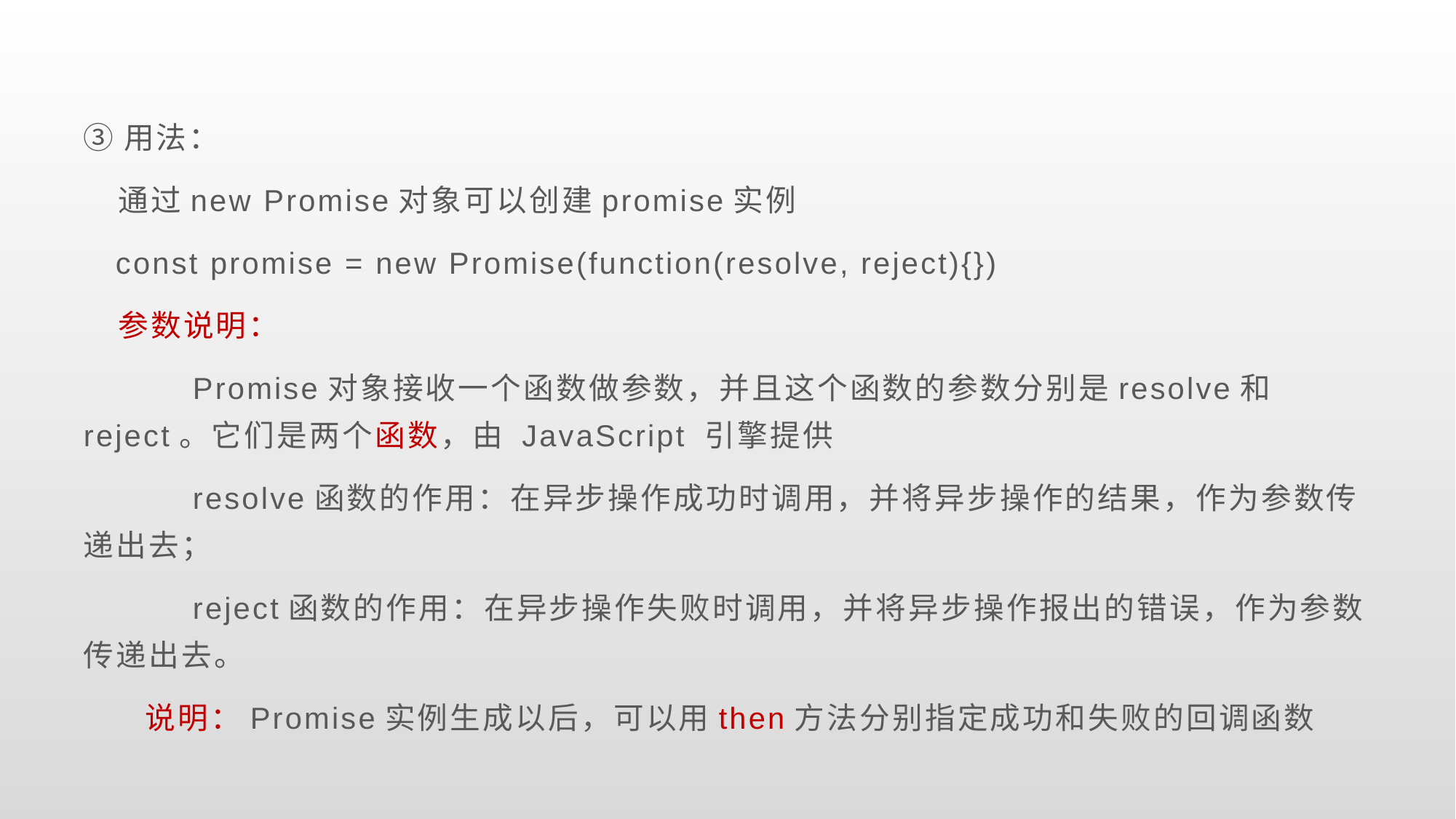

③用法：
   通过new Promise对象可以创建promise实例
   const promise = new Promise(function(resolve, reject){})
   参数说明：
	Promise对象接收一个函数做参数，并且这个函数的参数分别是resolve和reject。它们是两个函数，由 JavaScript 引擎提供
	resolve函数的作用：在异步操作成功时调用，并将异步操作的结果，作为参数传递出去；
	reject函数的作用：在异步操作失败时调用，并将异步操作报出的错误，作为参数传递出去。
      说明：Promise实例生成以后，可以用then方法分别指定成功和失败的回调函数